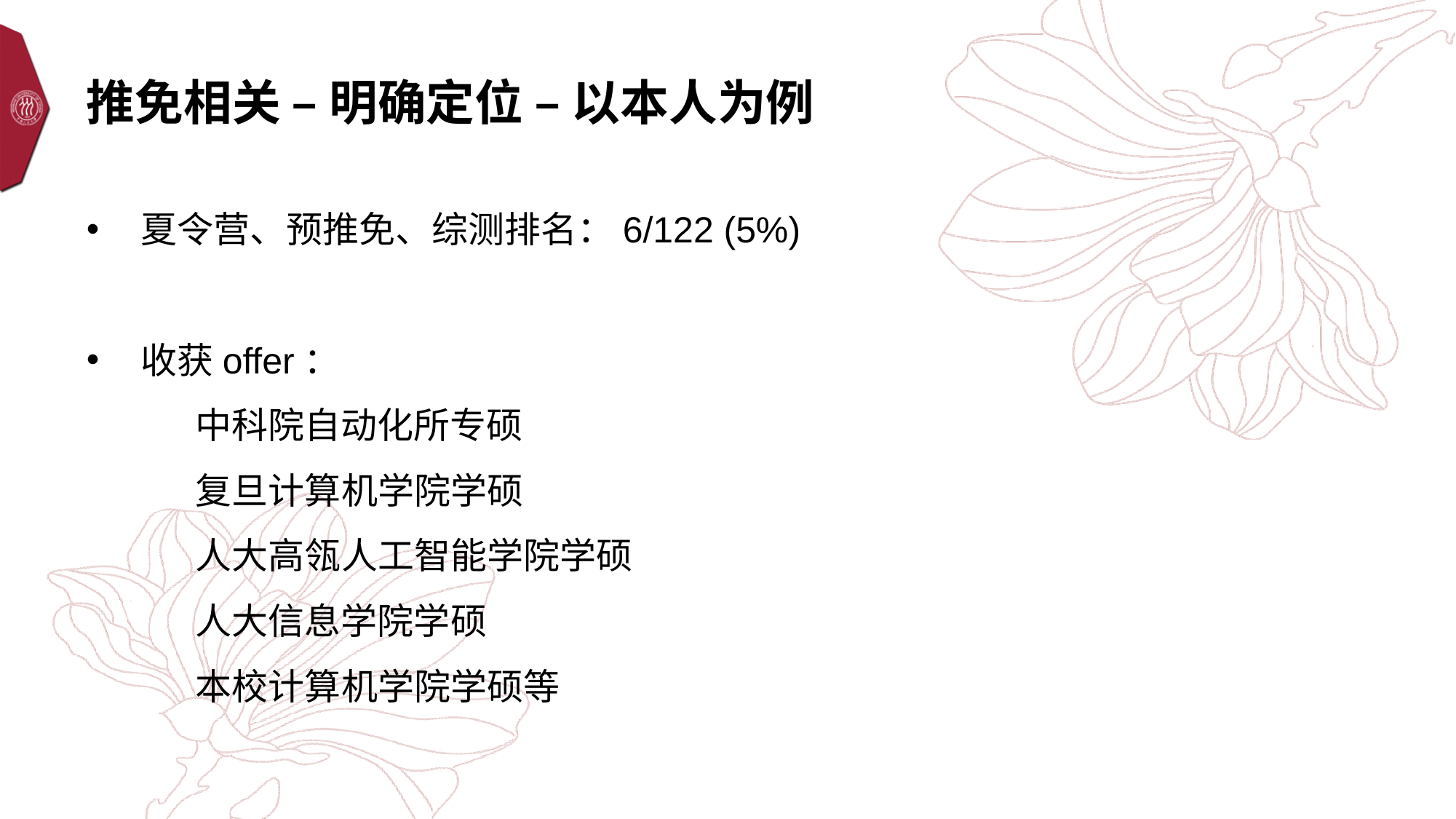

# 推免相关 – 明确定位 – 以本人为例
夏令营、预推免、综测排名：6/122 (5%)

收获offer：
	中科院自动化所专硕
	复旦计算机学院学硕
	人大高瓴人工智能学院学硕
	人大信息学院学硕
	本校计算机学院学硕等